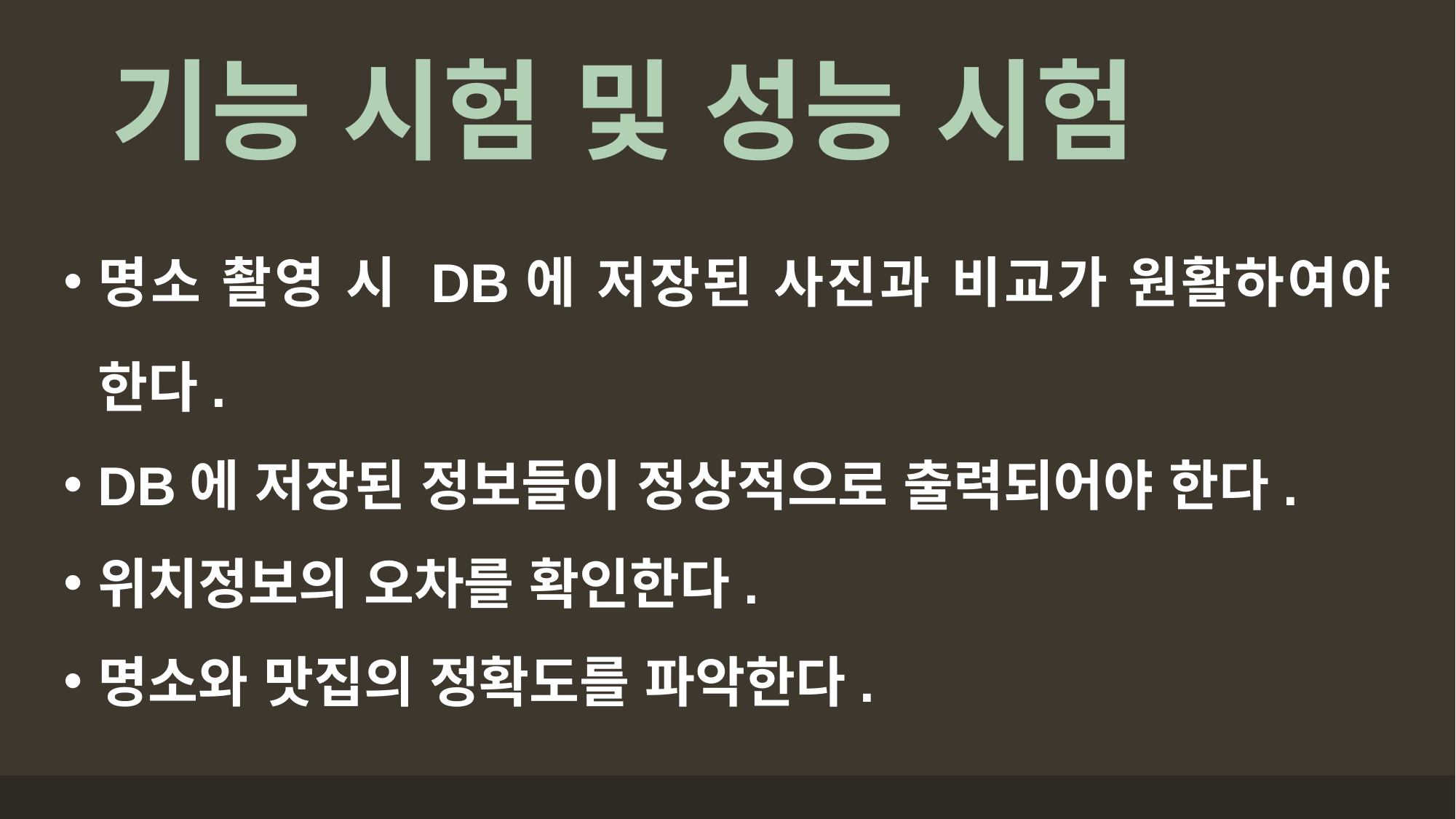

# 기능 시험 및 성능 시험
명소 촬영 시 DB에 저장된 사진과 비교가 원활하여야 한다.
DB에 저장된 정보들이 정상적으로 출력되어야 한다.
위치정보의 오차를 확인한다.
명소와 맛집의 정확도를 파악한다.